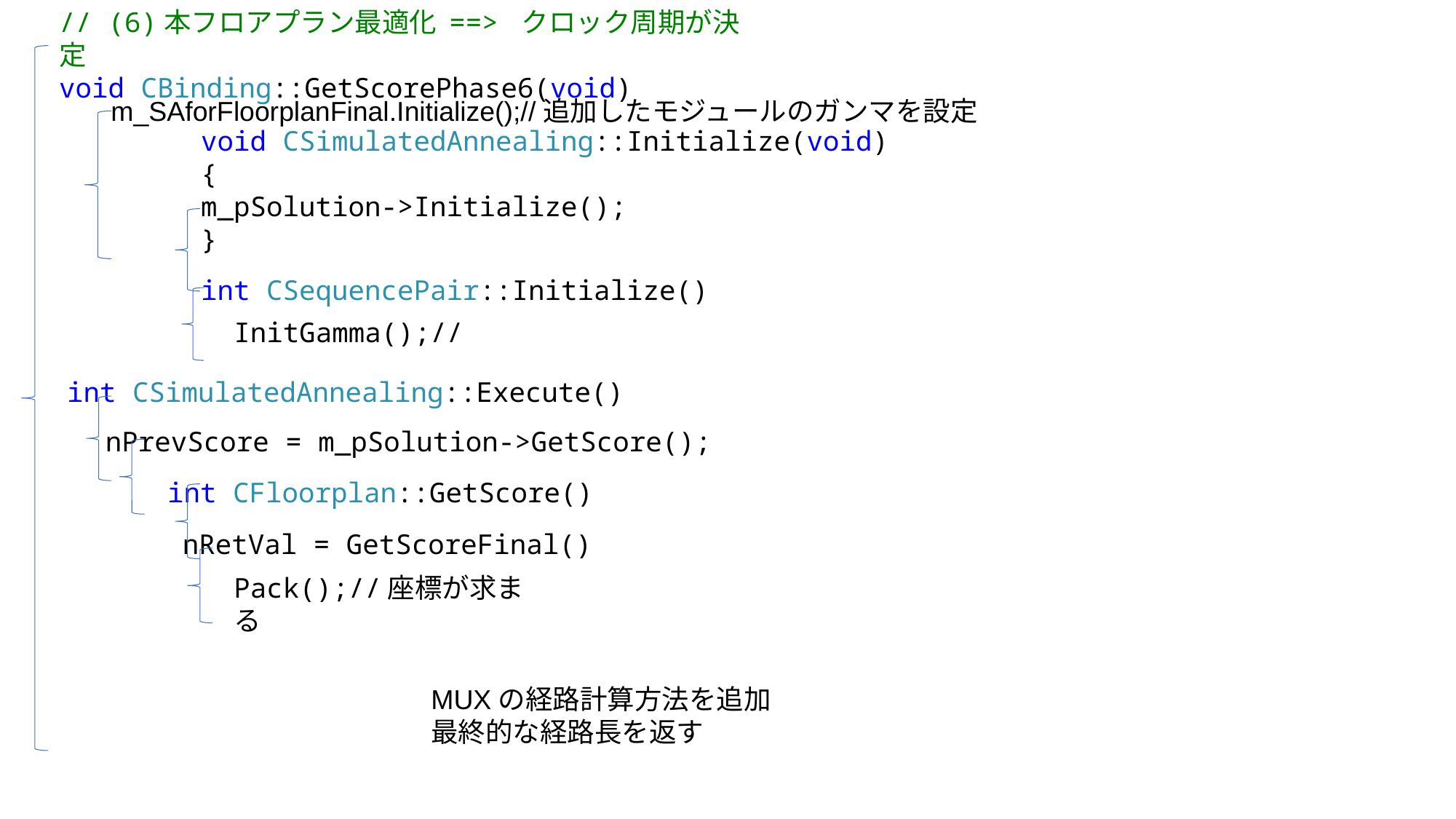

// (6)本フロアプラン最適化 ==> クロック周期が決定
void CBinding::GetScorePhase6(void)

m_SAforFloorplanFinal.Initialize();//追加したモジュールのガンマを設定

void CSimulatedAnnealing::Initialize(void)
{
m_pSolution->Initialize();
}

int CSequencePair::Initialize()

InitGamma();//
int CSimulatedAnnealing::Execute()

nPrevScore = m_pSolution->GetScore();

int CFloorplan::GetScore()

nRetVal = GetScoreFinal()

Pack();//座標が求まる
MUXの経路計算方法を追加
最終的な経路長を返す